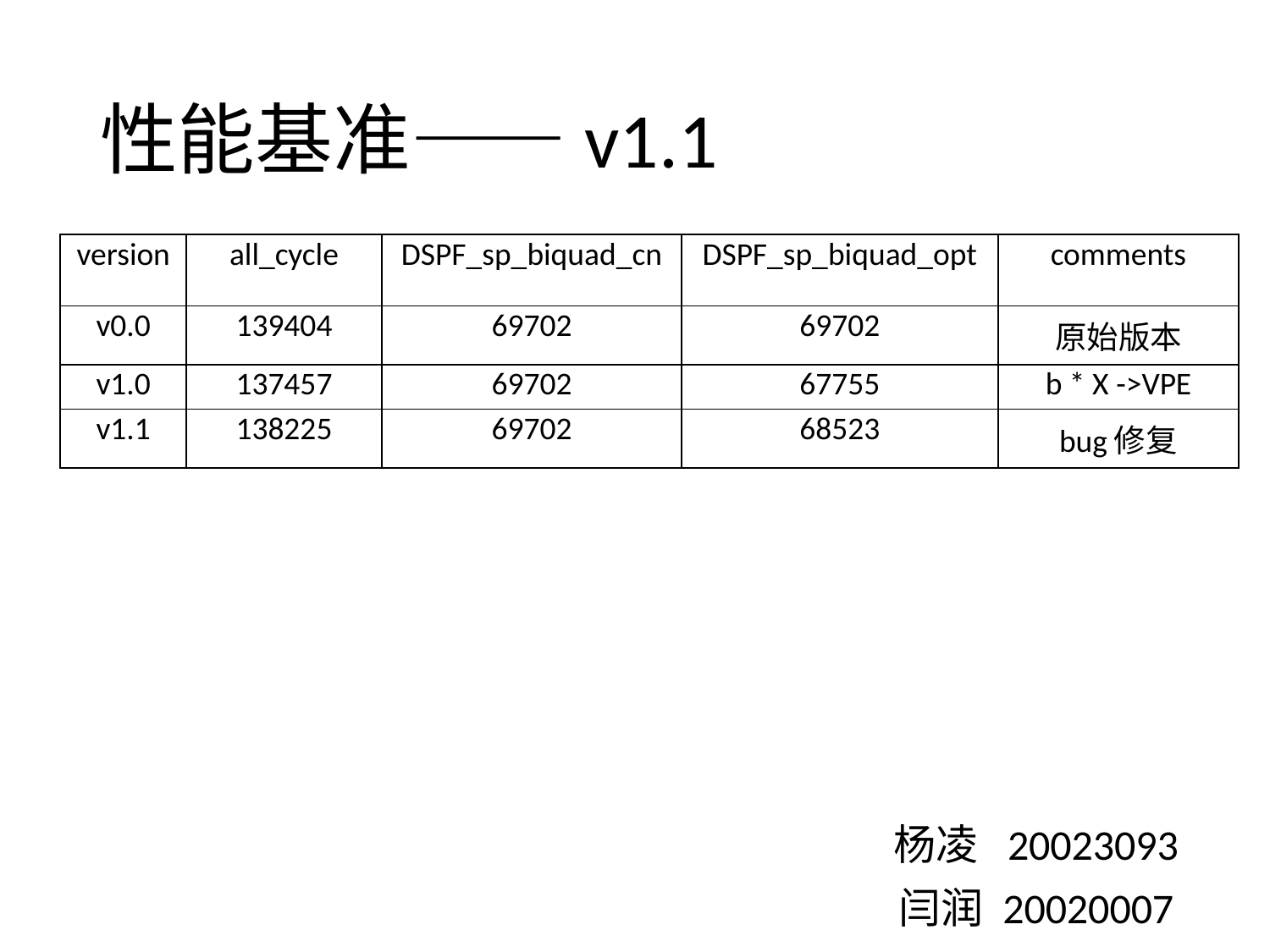

# 性能基准——v1.1
| version | all\_cycle | DSPF\_sp\_biquad\_cn | DSPF\_sp\_biquad\_opt | comments |
| --- | --- | --- | --- | --- |
| v0.0 | 139404 | 69702 | 69702 | 原始版本 |
| v1.0 | 137457 | 69702 | 67755 | b \* X ->VPE |
| v1.1 | 138225 | 69702 | 68523 | bug修复 |